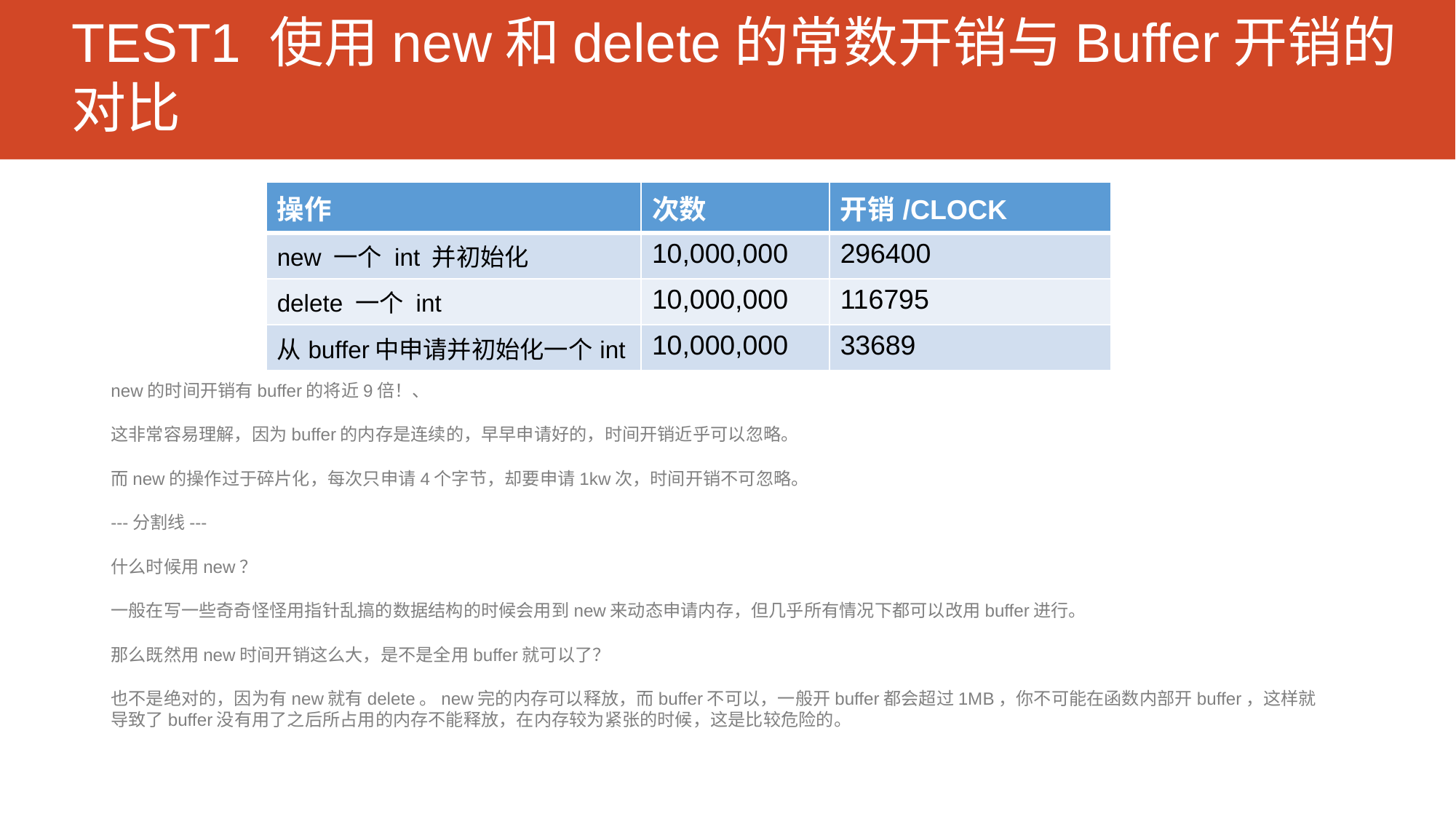

# TEST1 使用new和delete的常数开销与Buffer开销的对比
| 操作 | 次数 | 开销/CLOCK |
| --- | --- | --- |
| new 一个 int 并初始化 | 10,000,000 | 296400 |
| delete 一个 int | 10,000,000 | 116795 |
| 从buffer中申请并初始化一个int | 10,000,000 | 33689 |
new的时间开销有buffer的将近9倍！、
这非常容易理解，因为buffer的内存是连续的，早早申请好的，时间开销近乎可以忽略。
而new的操作过于碎片化，每次只申请4个字节，却要申请1kw次，时间开销不可忽略。
---分割线---
什么时候用new？
一般在写一些奇奇怪怪用指针乱搞的数据结构的时候会用到new来动态申请内存，但几乎所有情况下都可以改用buffer进行。
那么既然用new时间开销这么大，是不是全用buffer就可以了？
也不是绝对的，因为有new就有delete。new完的内存可以释放，而buffer不可以，一般开buffer都会超过1MB，你不可能在函数内部开buffer，这样就导致了buffer没有用了之后所占用的内存不能释放，在内存较为紧张的时候，这是比较危险的。